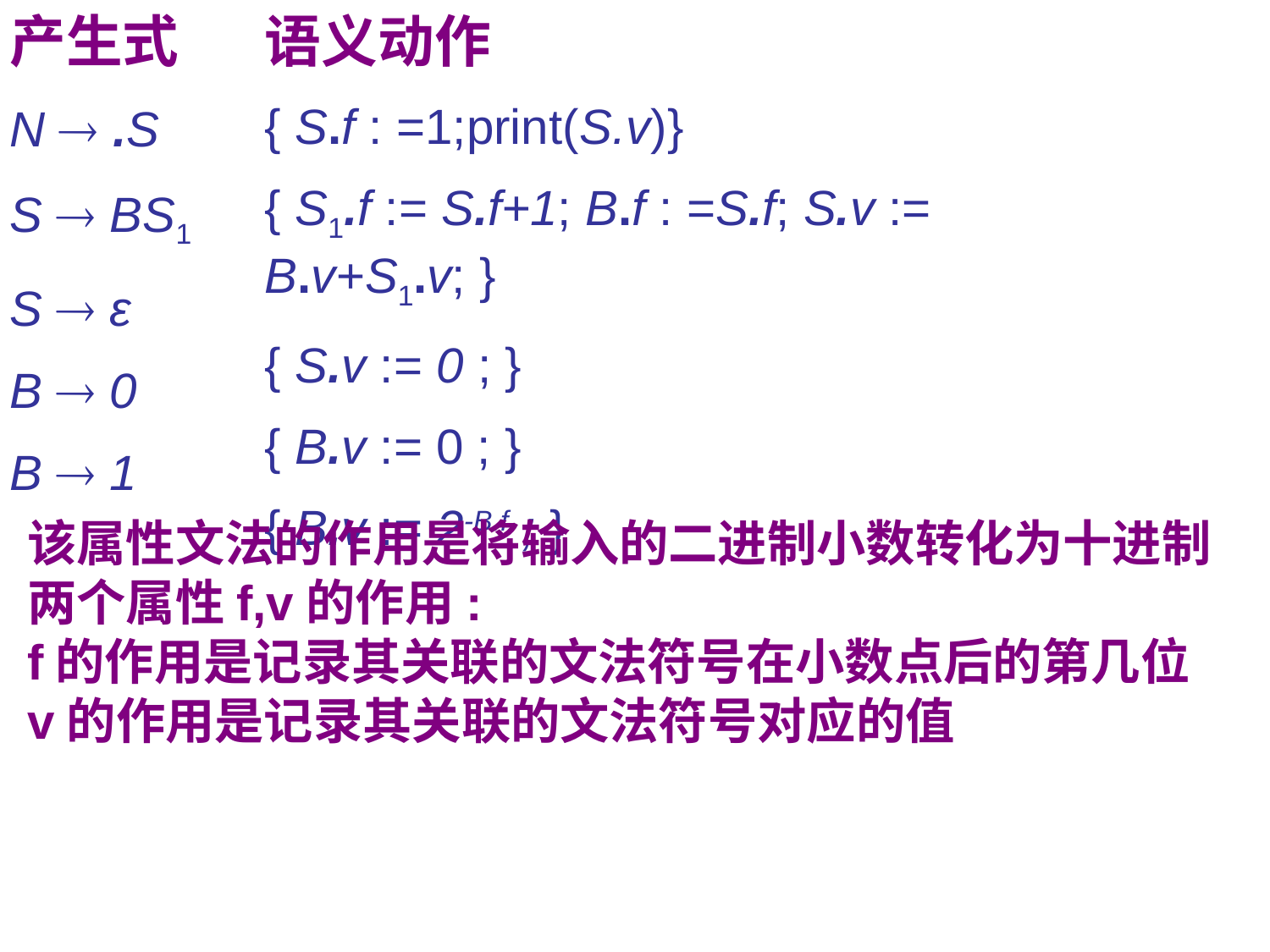

产生式

N → .S

S → BS1

S → ε

B → 0

B → 1
语义动作

{ S.f : =1;print(S.v)}

{ S1.f := S.f+1; B.f : =S.f; S.v := B.v+S1.v; }

{ S.v := 0 ; }

{ B.v := 0 ; }

{ B.v := 2-B.f ; }
该属性文法的作用是将输入的二进制小数转化为十进制
两个属性f,v的作用:
f的作用是记录其关联的文法符号在小数点后的第几位
v的作用是记录其关联的文法符号对应的值